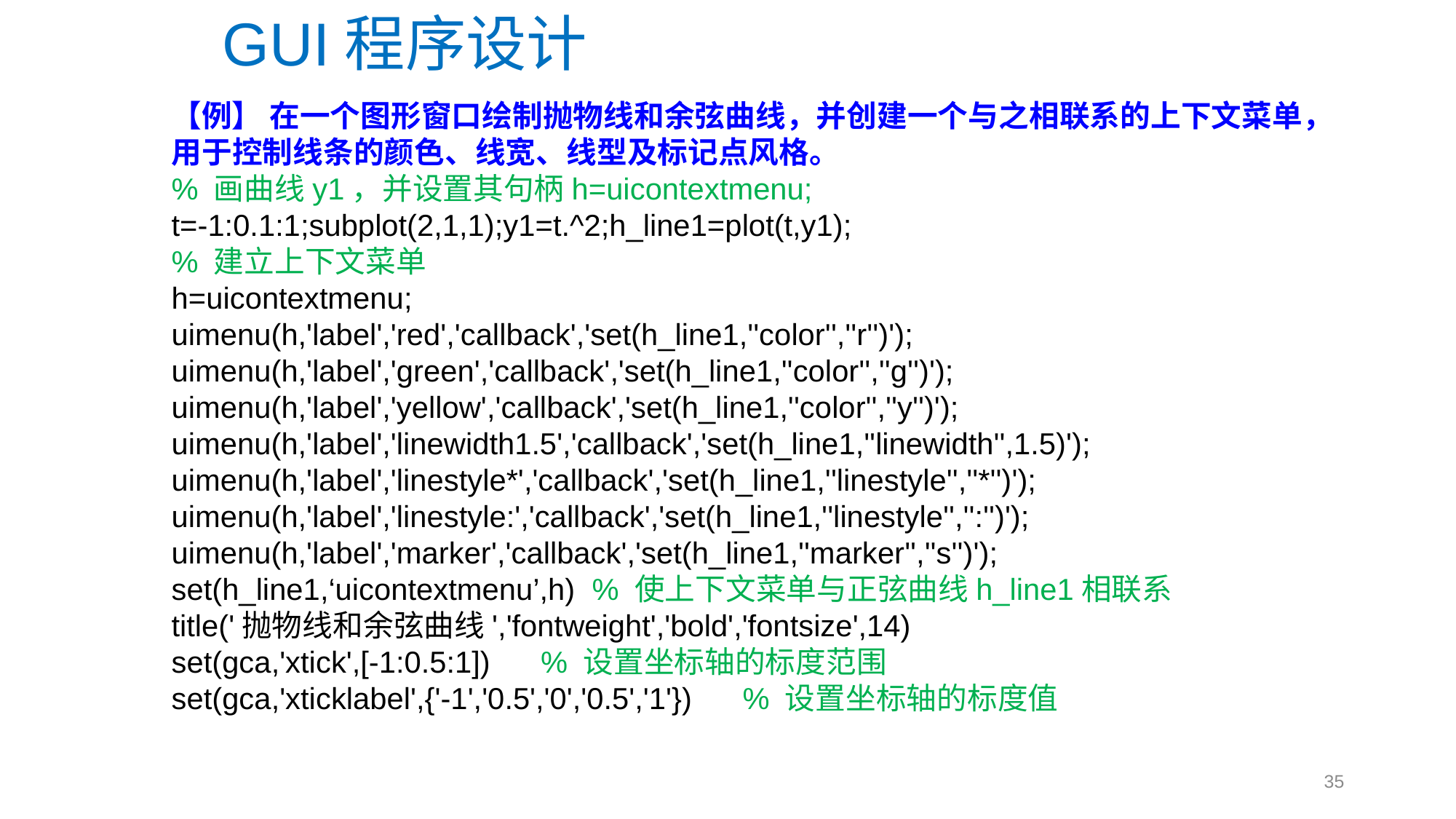

GUI程序设计
【例】 在一个图形窗口绘制抛物线和余弦曲线，并创建一个与之相联系的上下文菜单，用于控制线条的颜色、线宽、线型及标记点风格。
% 画曲线y1，并设置其句柄h=uicontextmenu;
t=-1:0.1:1;subplot(2,1,1);y1=t.^2;h_line1=plot(t,y1);
% 建立上下文菜单
h=uicontextmenu;
uimenu(h,'label','red','callback','set(h_line1,''color'',''r'')');
uimenu(h,'label','green','callback','set(h_line1,''color'',''g'')');
uimenu(h,'label','yellow','callback','set(h_line1,''color'',''y'')');
uimenu(h,'label','linewidth1.5','callback','set(h_line1,''linewidth'',1.5)');
uimenu(h,'label','linestyle*','callback','set(h_line1,''linestyle'',''*'')');
uimenu(h,'label','linestyle:','callback','set(h_line1,''linestyle'','':'')');
uimenu(h,'label','marker','callback','set(h_line1,''marker'',''s'')');
set(h_line1,‘uicontextmenu’,h)  % 使上下文菜单与正弦曲线h_line1相联系
title('抛物线和余弦曲线','fontweight','bold','fontsize',14)
set(gca,'xtick',[-1:0.5:1])      % 设置坐标轴的标度范围
set(gca,'xticklabel',{'-1','0.5','0','0.5','1'})      % 设置坐标轴的标度值
35